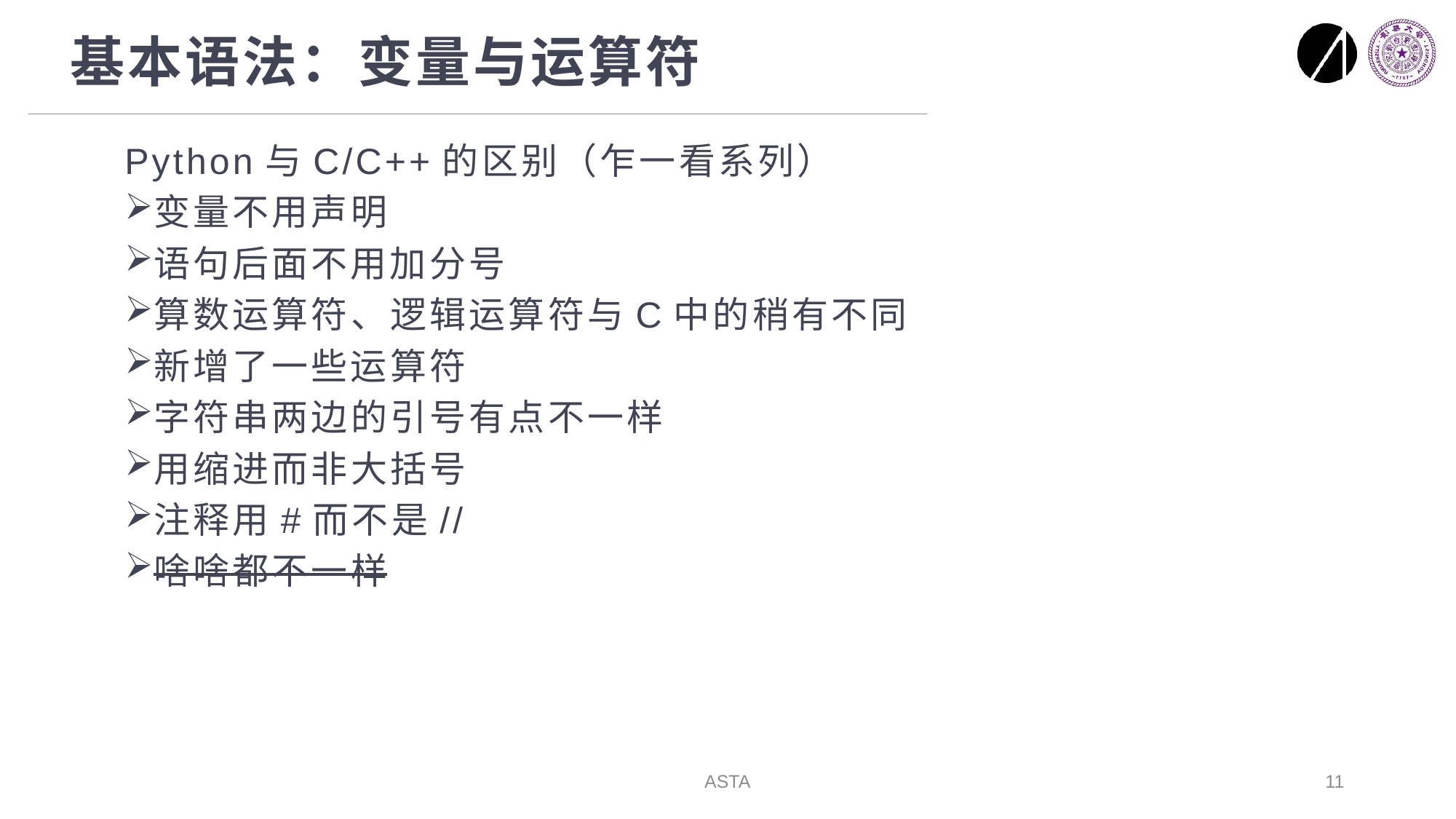

# 基本语法：变量与运算符
Python与C/C++的区别（乍一看系列）
变量不用声明
语句后面不用加分号
算数运算符、逻辑运算符与C中的稍有不同
新增了一些运算符
字符串两边的引号有点不一样
用缩进而非大括号
注释用#而不是//
啥啥都不一样
ASTA
11